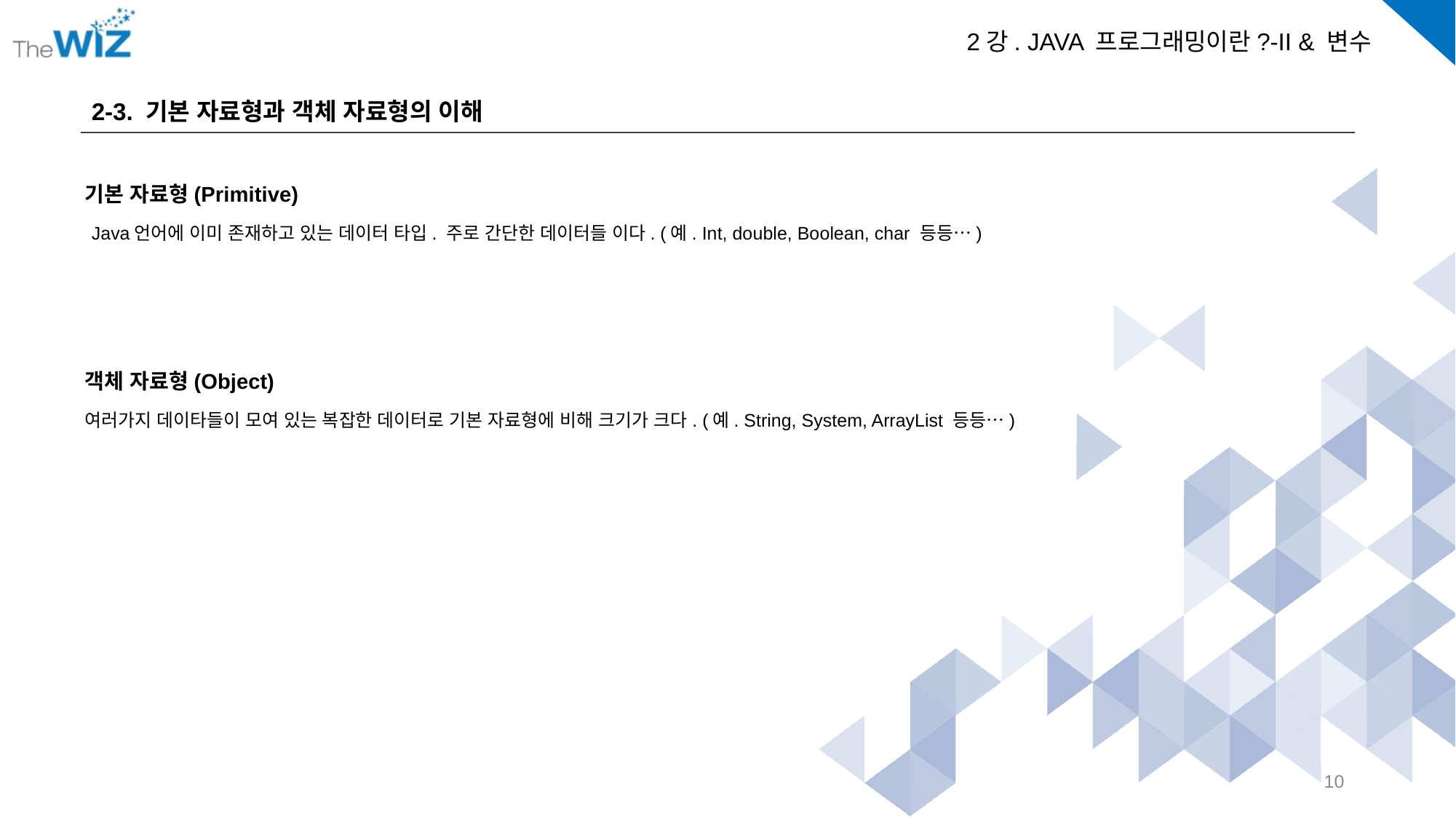

2-3. 기본 자료형과 객체 자료형의 이해
기본 자료형(Primitive)
Java언어에 이미 존재하고 있는 데이터 타입. 주로 간단한 데이터들 이다. (예. Int, double, Boolean, char 등등…)
객체 자료형(Object)
여러가지 데이타들이 모여 있는 복잡한 데이터로 기본 자료형에 비해 크기가 크다. (예. String, System, ArrayList 등등…)
10